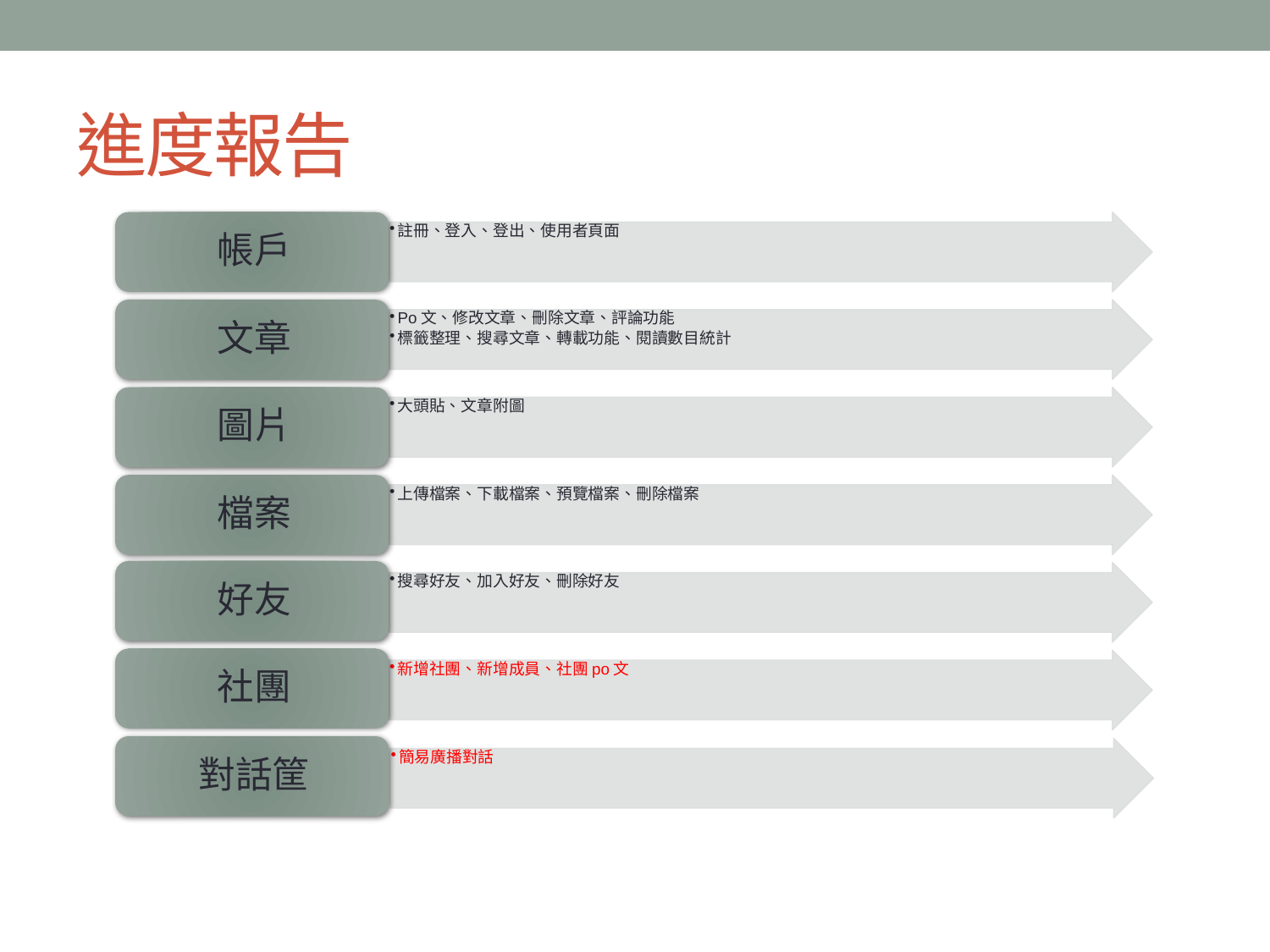

# 進度報告
註冊、登入、登出、使用者頁面
帳戶
Po文、修改文章、刪除文章、評論功能
標籤整理、搜尋文章、轉載功能、閱讀數目統計
文章
大頭貼、文章附圖
圖片
上傳檔案、下載檔案、預覽檔案、刪除檔案
檔案
搜尋好友、加入好友、刪除好友
好友
新增社團、新增成員、社團po文
社團
簡易廣播對話

對話筐